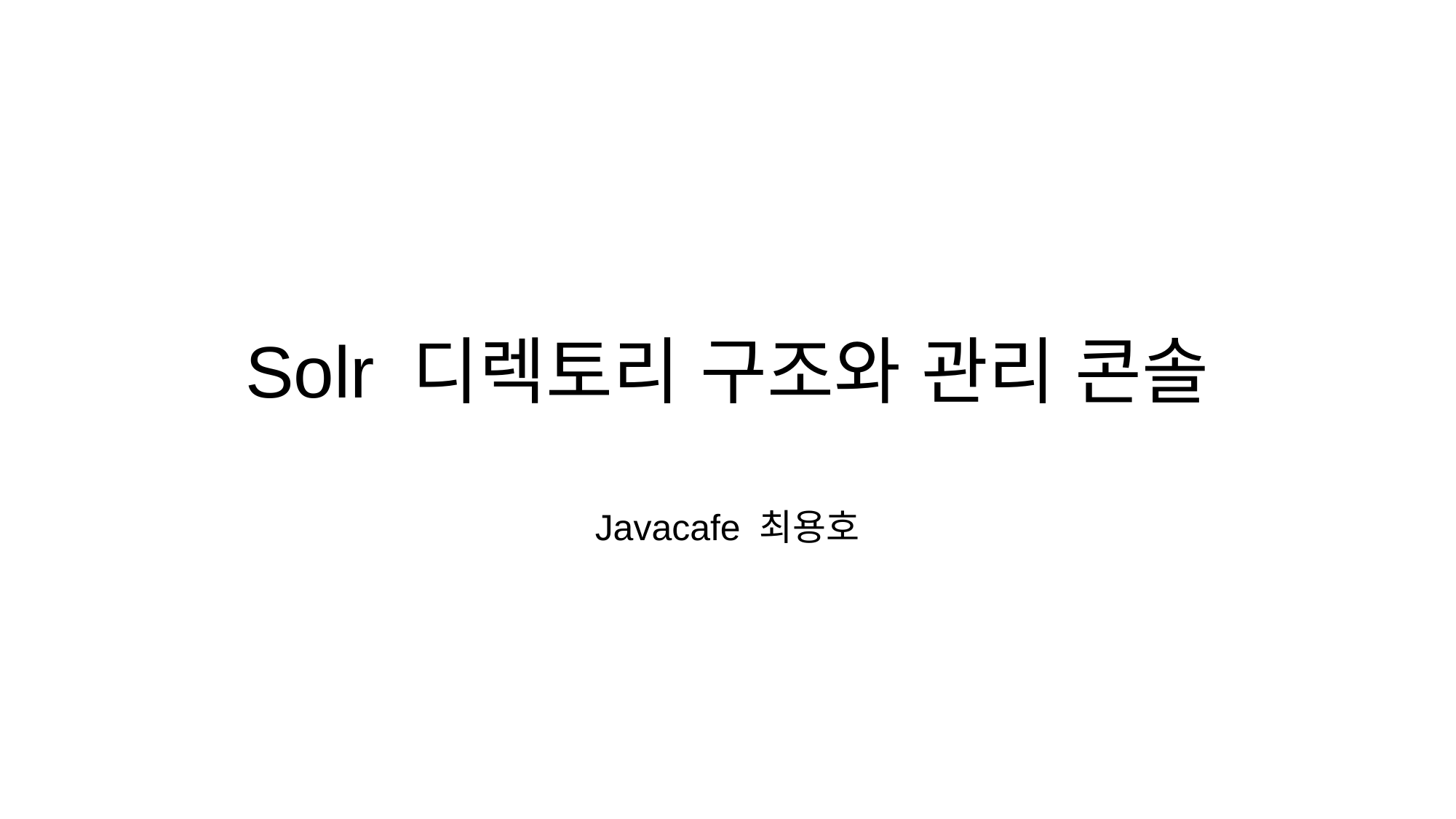

# Solr 디렉토리 구조와 관리 콘솔
Javacafe 최용호